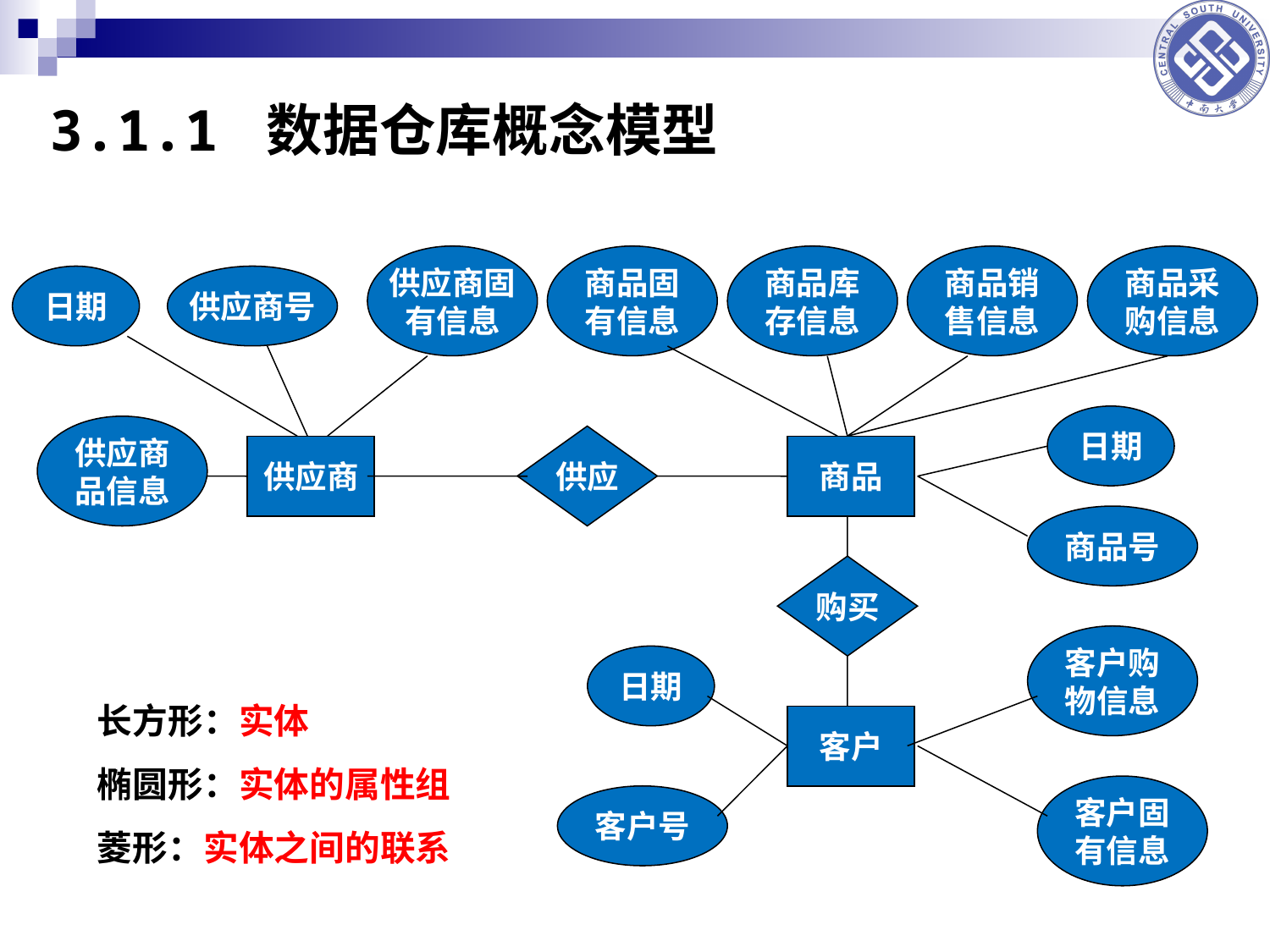

3.1.1 数据仓库概念模型
供应商固
有信息
商品固
有信息
商品库
存信息
商品销
售信息
商品采
购信息
日期
供应商号

日期
供应商
品信息
供应
供应商
商品

商品号

购买
客户购
物信息
日期

客户

客户固
有信息
客户号
长方形：实体
椭圆形：实体的属性组
菱形：实体之间的联系